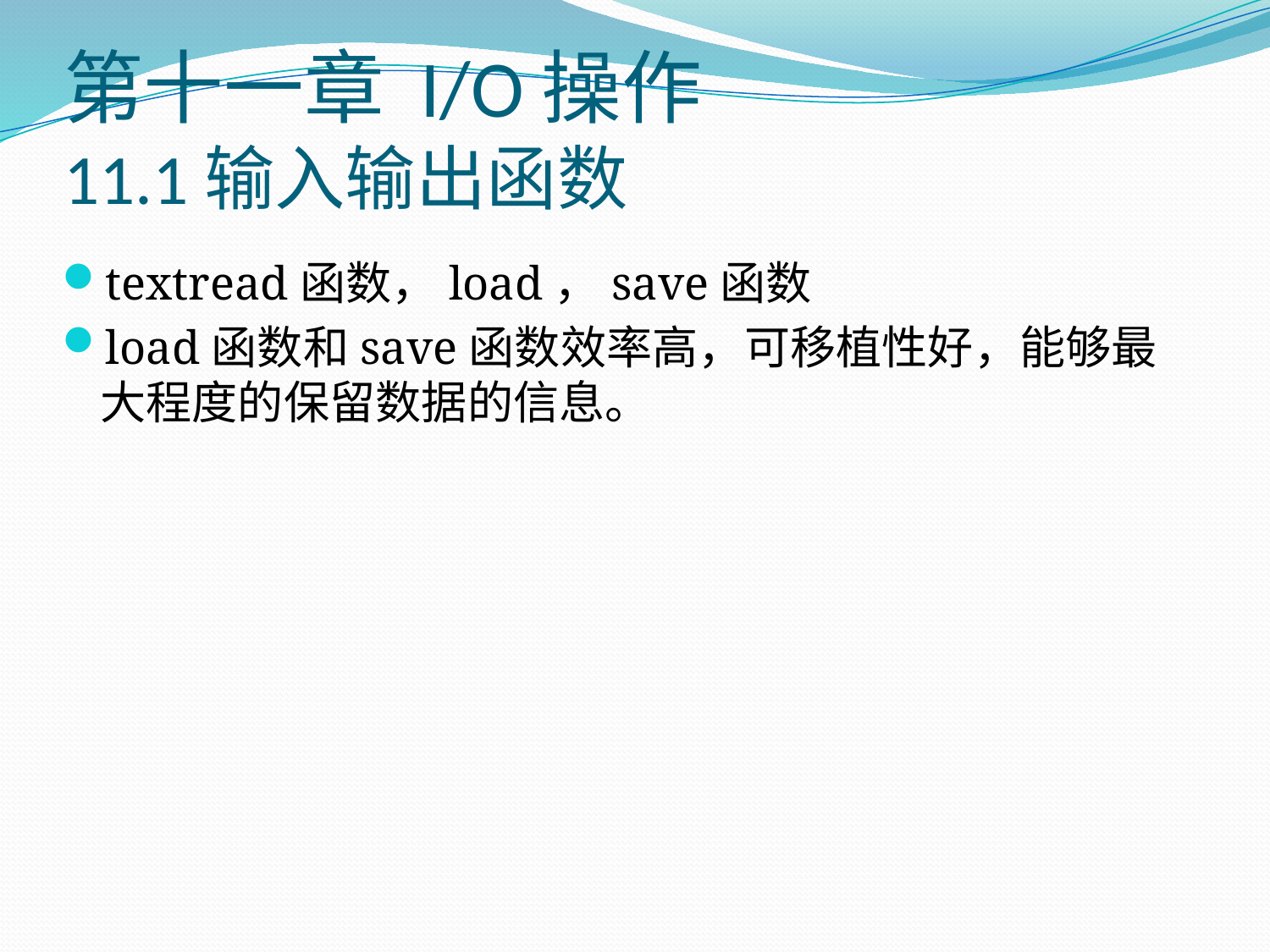

# 第十一章 I/O操作 11.1输入输出函数
textread函数，load，save函数
load函数和save函数效率高，可移植性好，能够最大程度的保留数据的信息。